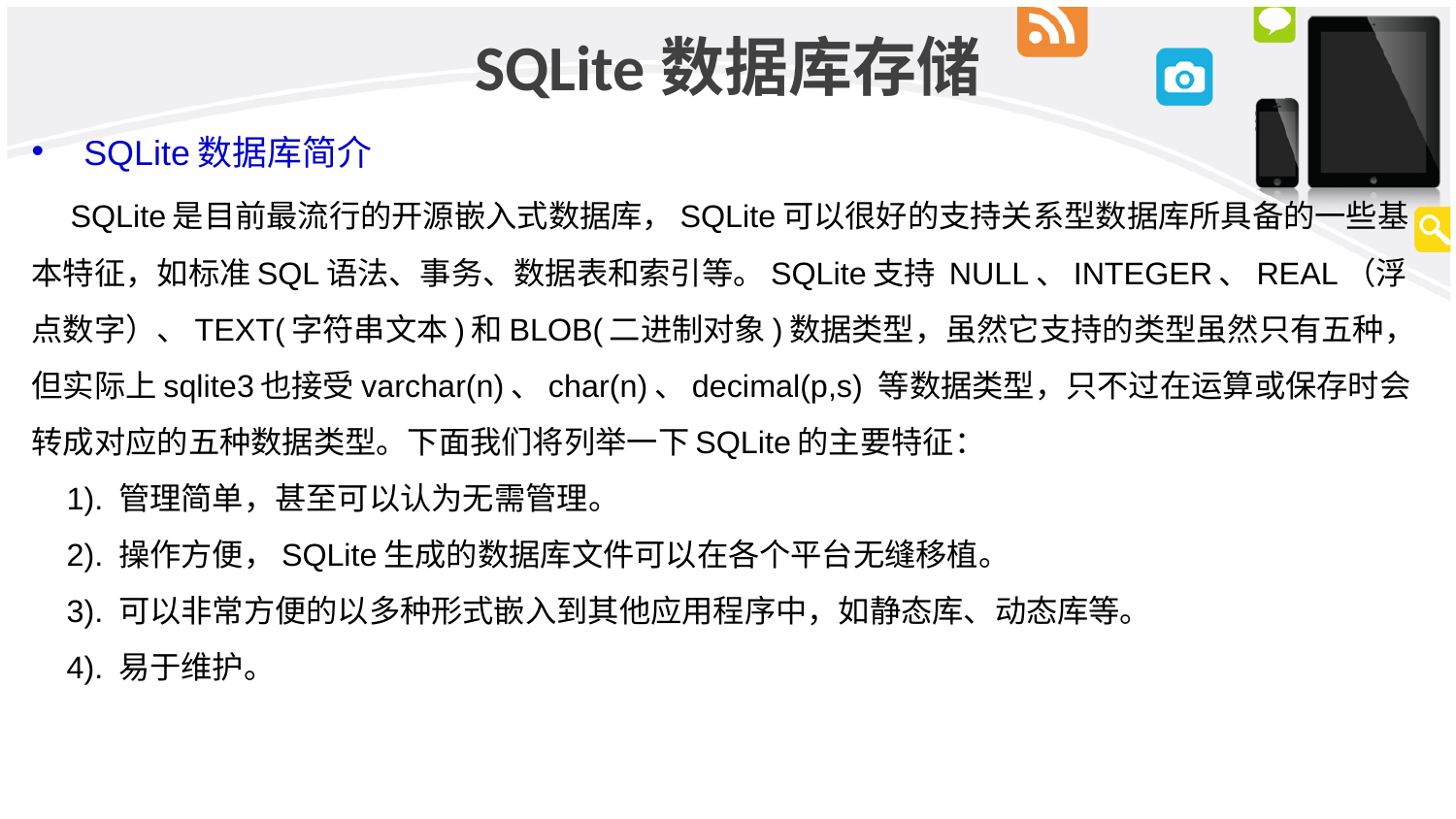

# SQLite数据库存储
SQLite数据库简介
    SQLite是目前最流行的开源嵌入式数据库，SQLite可以很好的支持关系型数据库所具备的一些基本特征，如标准SQL语法、事务、数据表和索引等。SQLite支持 NULL、INTEGER、REAL（浮点数字）、TEXT(字符串文本)和BLOB(二进制对象)数据类型，虽然它支持的类型虽然只有五种，但实际上sqlite3也接受varchar(n)、char(n)、decimal(p,s) 等数据类型，只不过在运算或保存时会转成对应的五种数据类型。下面我们将列举一下SQLite的主要特征：
    1). 管理简单，甚至可以认为无需管理。
    2). 操作方便，SQLite生成的数据库文件可以在各个平台无缝移植。
    3). 可以非常方便的以多种形式嵌入到其他应用程序中，如静态库、动态库等。
    4). 易于维护。